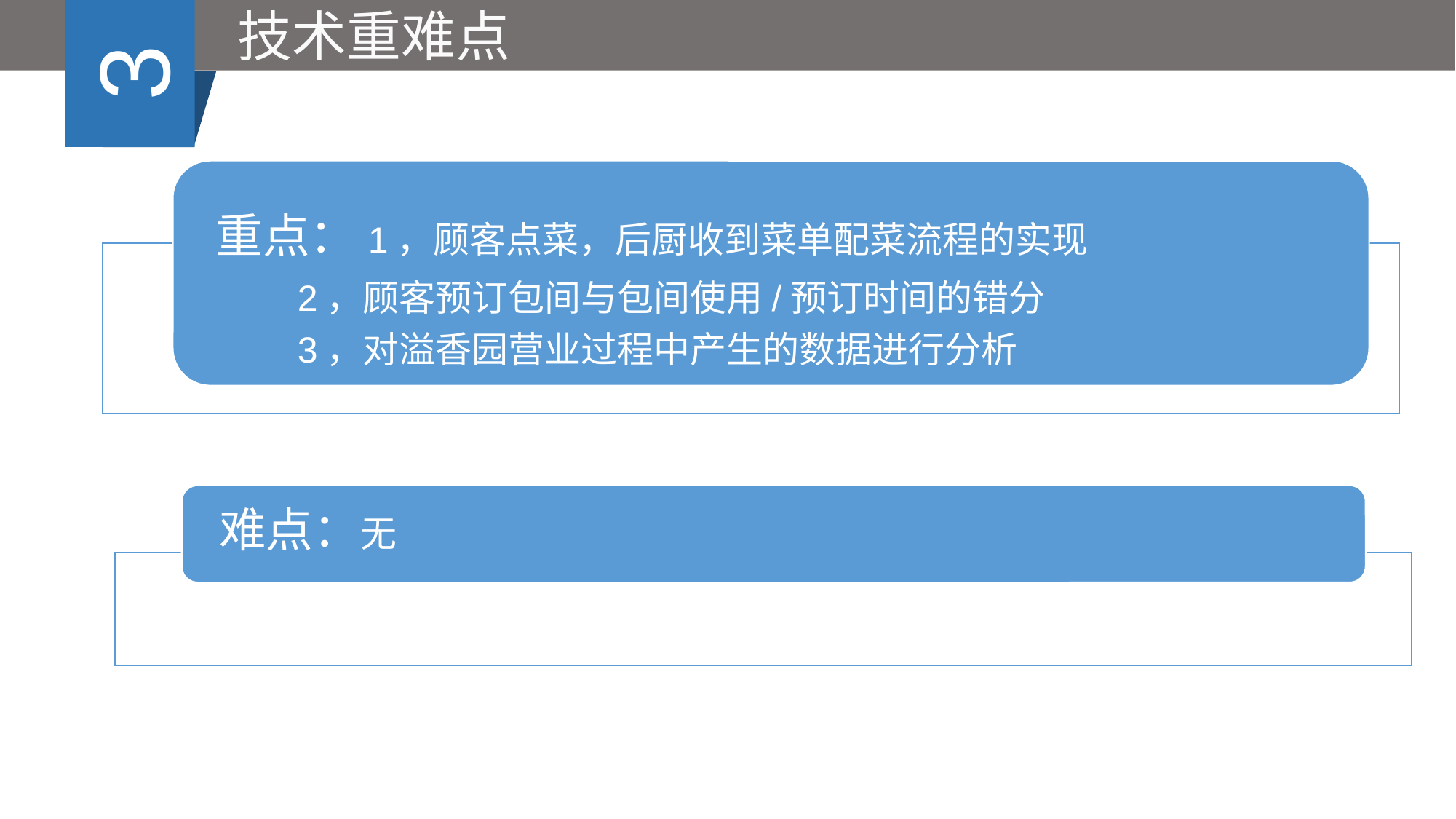

技术重难点
3

重点：1，顾客点菜，后厨收到菜单配菜流程的实现
        2，顾客预订包间与包间使用/预订时间的错分
        3，对溢香园营业过程中产生的数据进行分析

难点：无